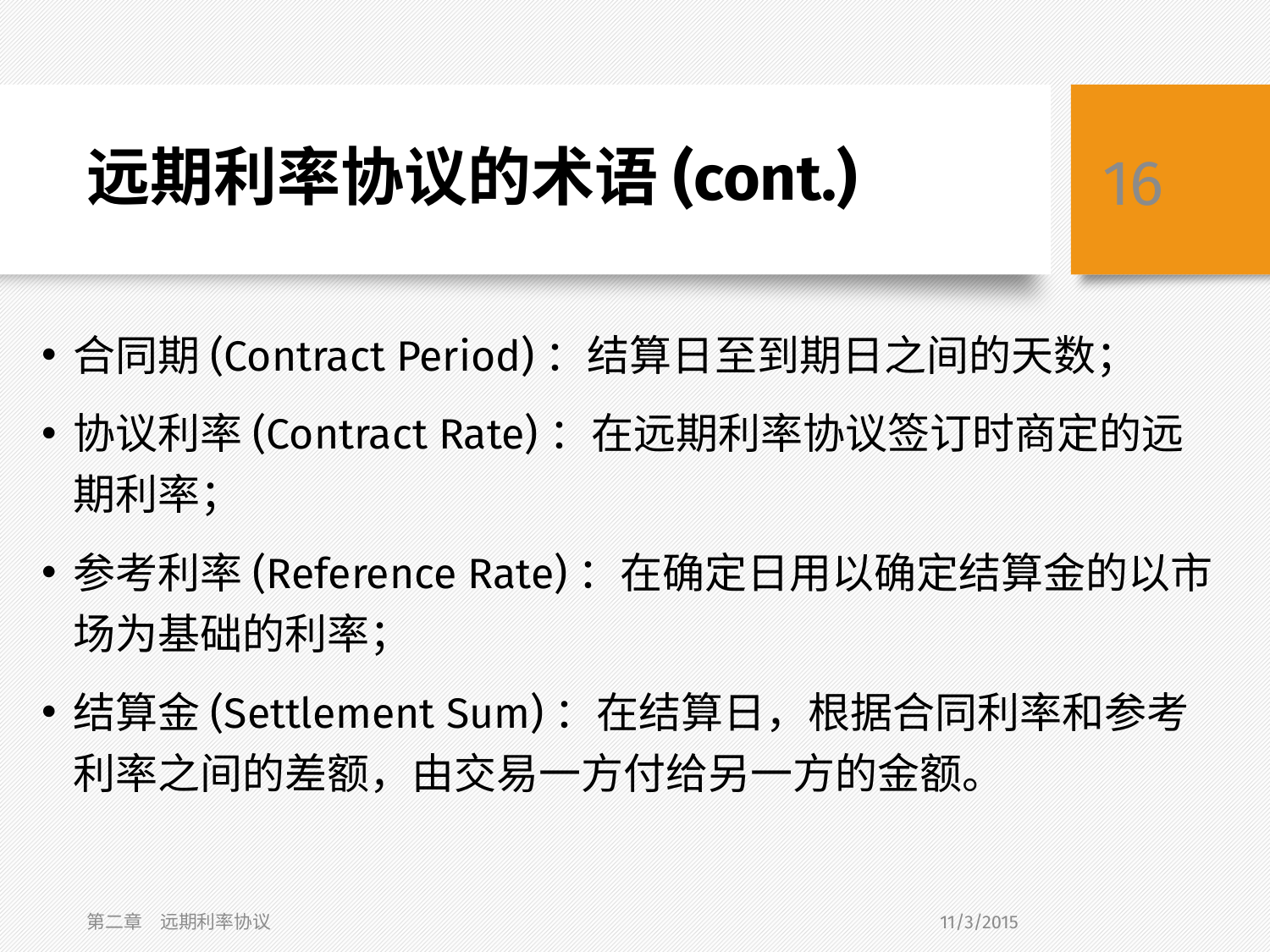

# 远期利率协议的术语(cont.)
16
合同期(Contract Period)：结算日至到期日之间的天数；
协议利率(Contract Rate)：在远期利率协议签订时商定的远期利率；
参考利率(Reference Rate)：在确定日用以确定结算金的以市场为基础的利率；
结算金(Settlement Sum)：在结算日，根据合同利率和参考利率之间的差额，由交易一方付给另一方的金额。

11/3/2015
第二章　远期利率协议